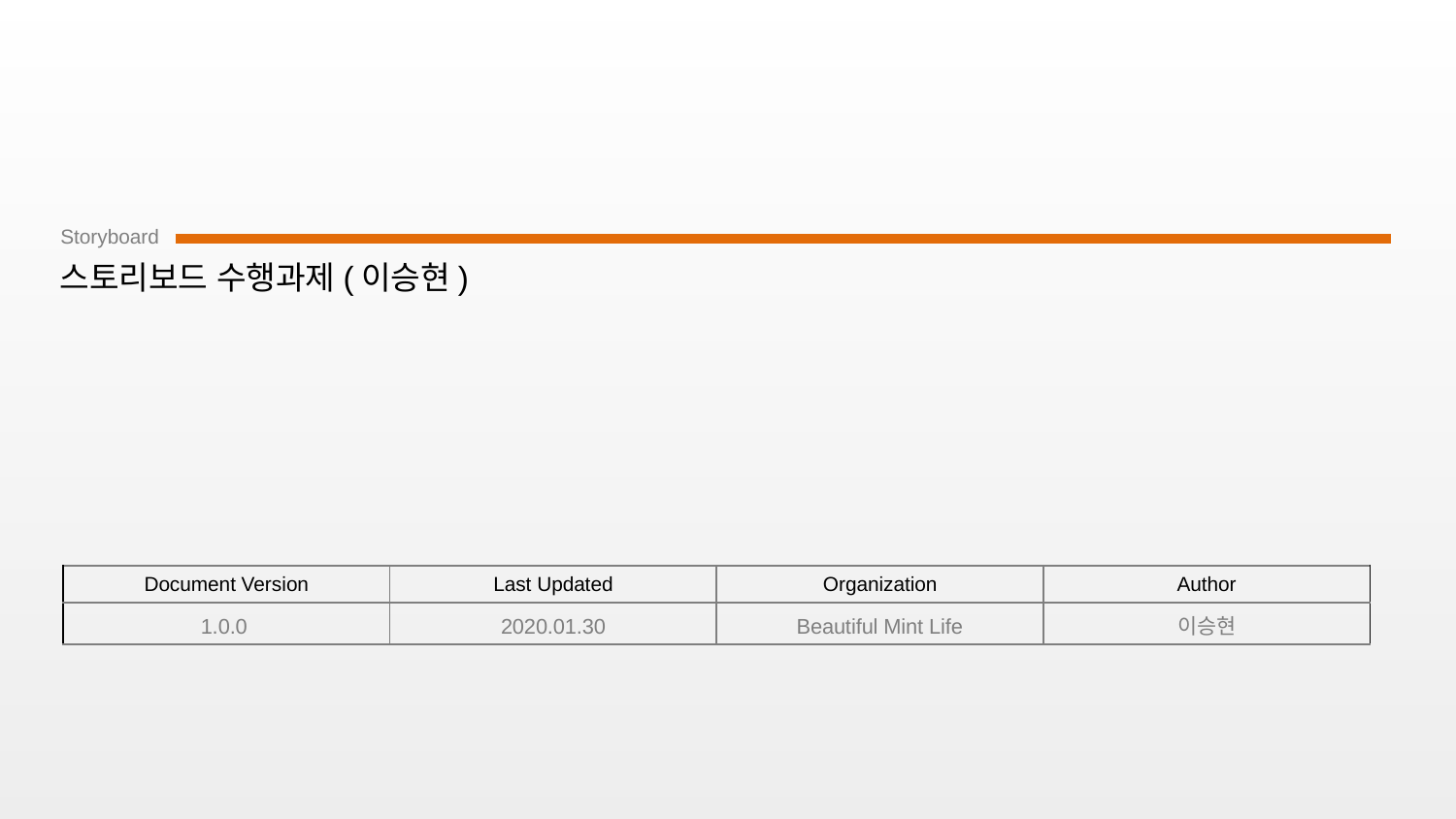

# 스토리보드 수행과제(이승현)
1.0.0
2020.01.30
Beautiful Mint Life
이승현